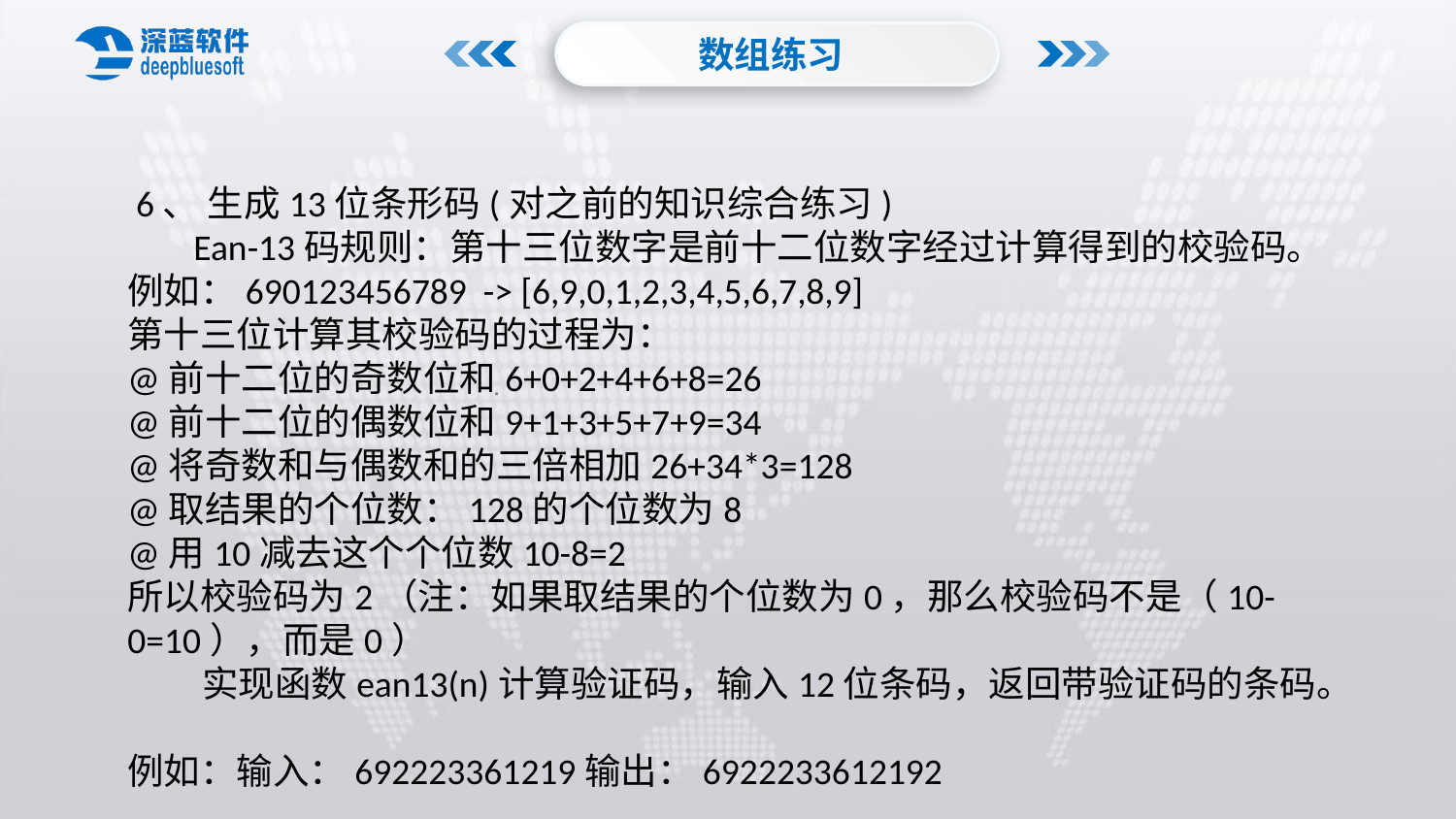

数组练习

 6、 生成13位条形码(对之前的知识综合练习)
        Ean-13码规则：第十三位数字是前十二位数字经过计算得到的校验码。
例如：690123456789  -> [6,9,0,1,2,3,4,5,6,7,8,9]
第十三位计算其校验码的过程为：
@前十二位的奇数位和6+0+2+4+6+8=26
@前十二位的偶数位和9+1+3+5+7+9=34
@将奇数和与偶数和的三倍相加26+34*3=128
@取结果的个位数：128的个位数为8
@用10减去这个个位数10-8=2
所以校验码为2（注：如果取结果的个位数为0，那么校验码不是（10-0=10），而是0）
        实现函数ean13(n)计算验证码，输入12位条码，返回带验证码的条码。
例如：输入：692223361219输出：6922233612192